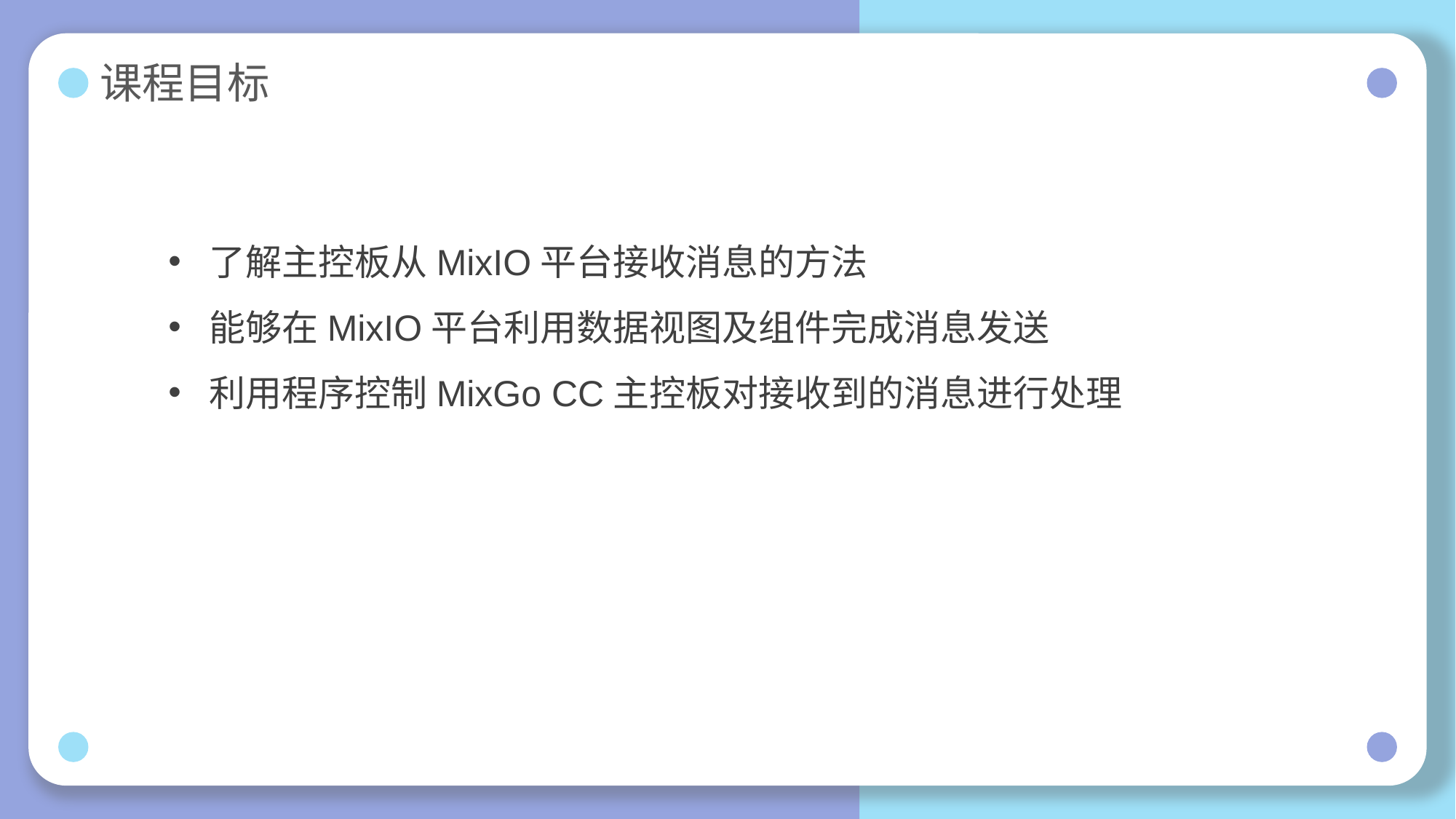

# 课程目标
了解主控板从MixIO平台接收消息的方法
能够在MixIO平台利用数据视图及组件完成消息发送
利用程序控制MixGo CC主控板对接收到的消息进行处理